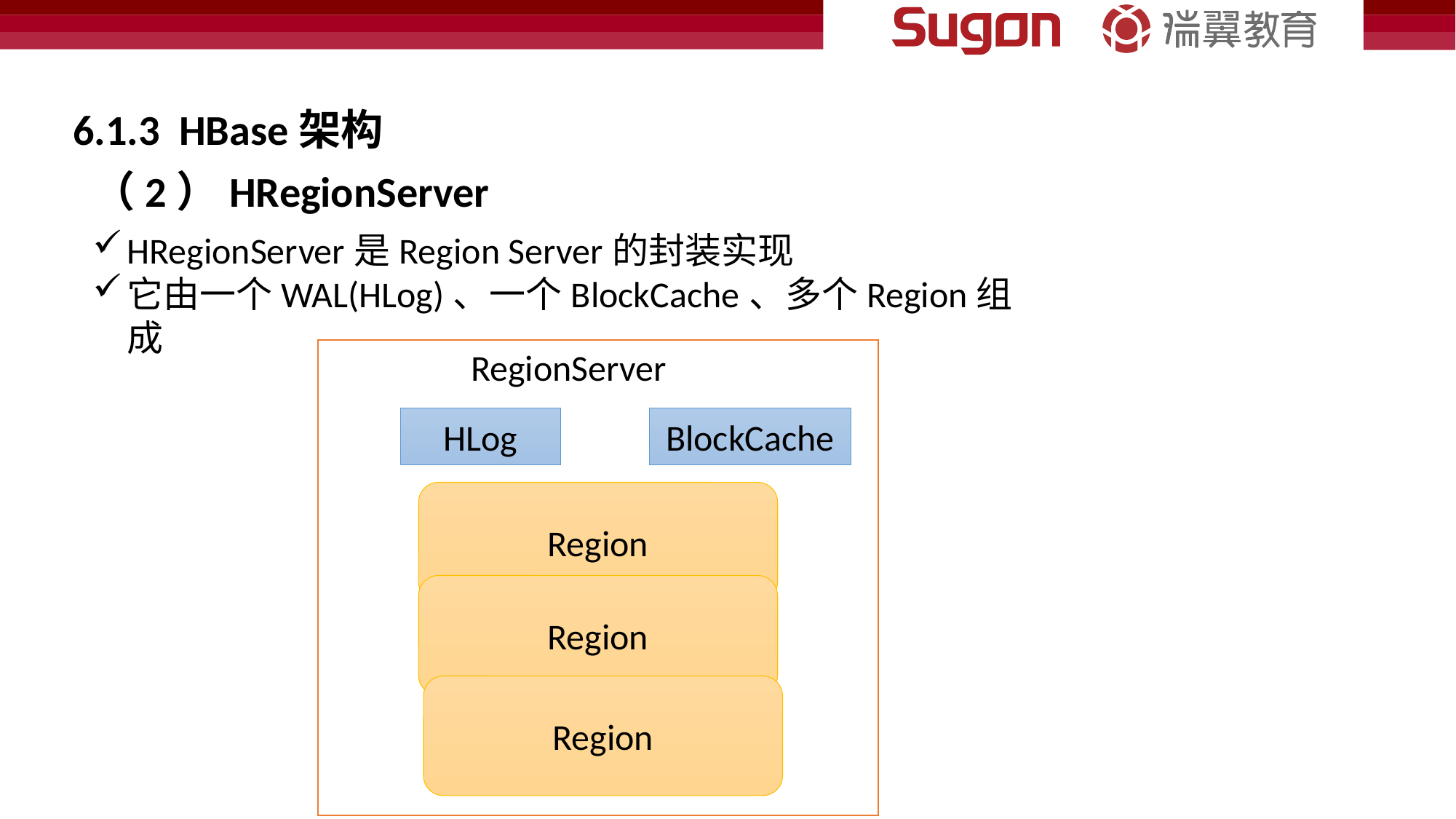

6.1.3  HBase架构
（2）HRegionServer
HRegionServer是Region Server的封装实现
它由一个WAL(HLog)、一个BlockCache、多个Region组成

RegionServer
HLog
BlockCache
Region
Region
Region